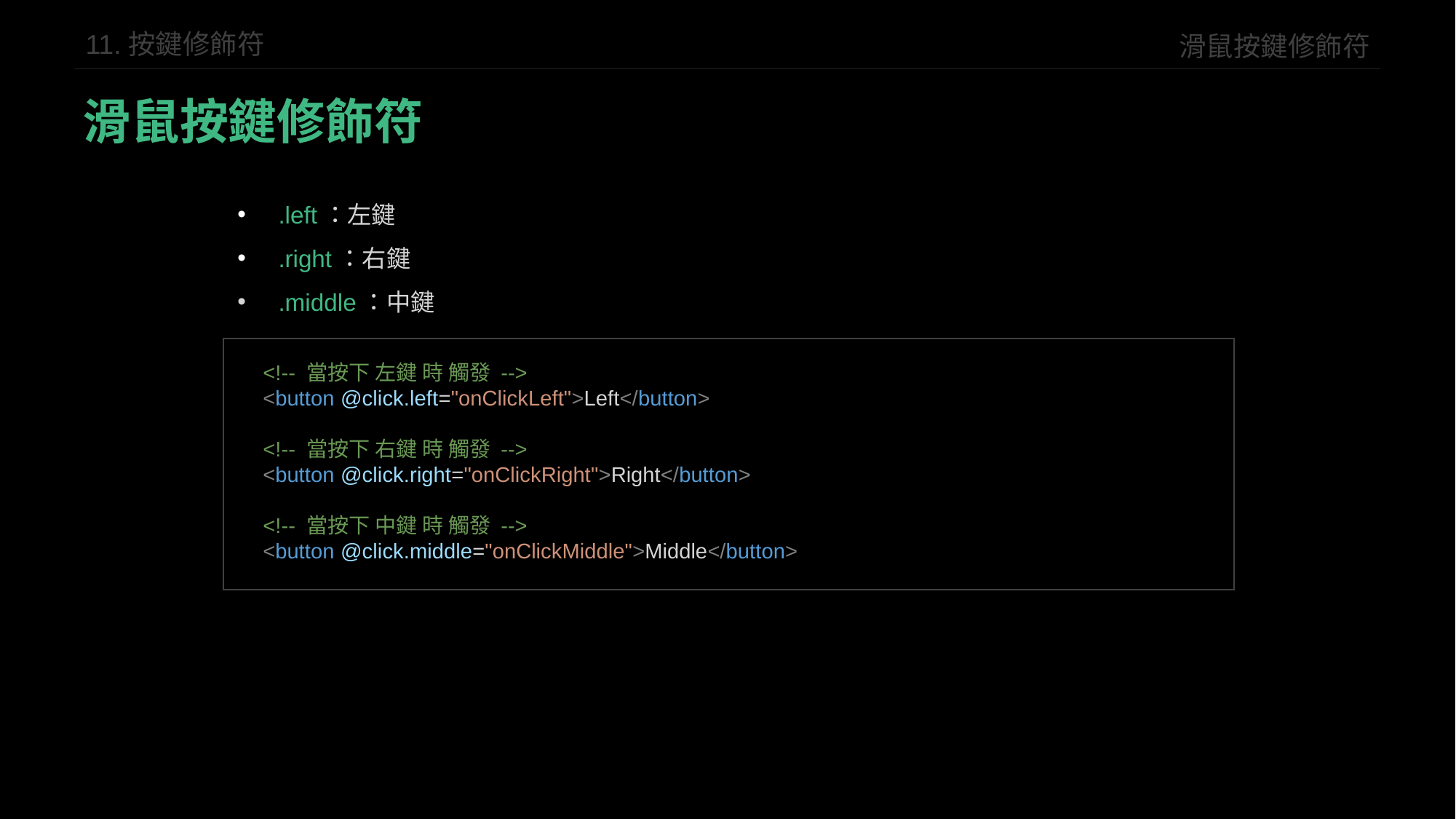

滑鼠按鍵修飾符
11.按鍵修飾符
滑鼠按鍵修飾符
 .left：左鍵
 .right：右鍵
 .middle：中鍵

<!-- 當按下 左鍵 時 觸發 -->
<button @click.left="onClickLeft">Left</button>
<!-- 當按下 右鍵 時 觸發 -->
<button @click.right="onClickRight">Right</button>
<!-- 當按下 中鍵 時 觸發 -->
<button @click.middle="onClickMiddle">Middle</button>